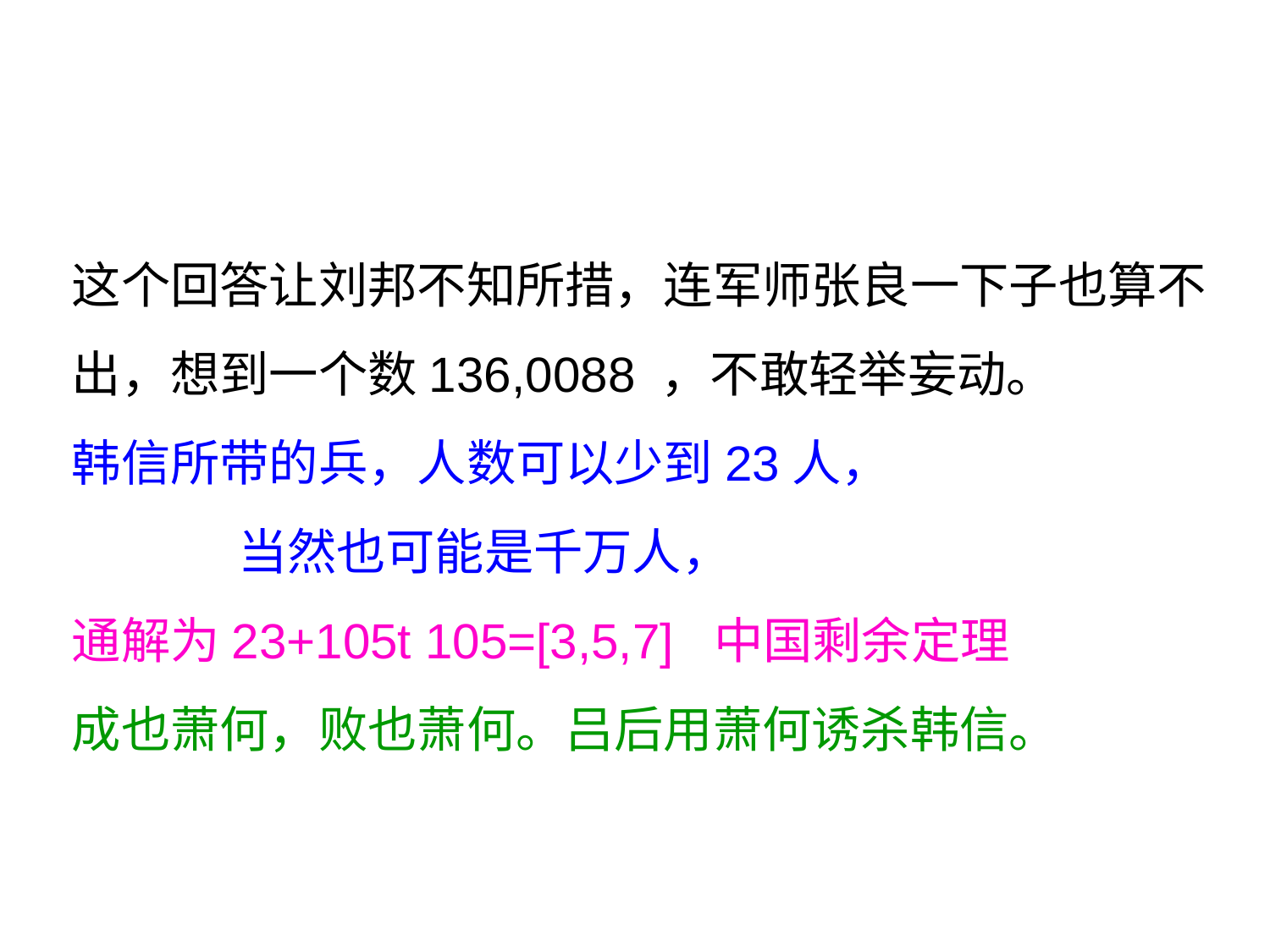

这个回答让刘邦不知所措，连军师张良一下子也算不出，想到一个数136,0088 ，不敢轻举妄动。
韩信所带的兵，人数可以少到23人，
              当然也可能是千万人，
通解为23+105t 105=[3,5,7]  中国剩余定理
成也萧何，败也萧何。吕后用萧何诱杀韩信。